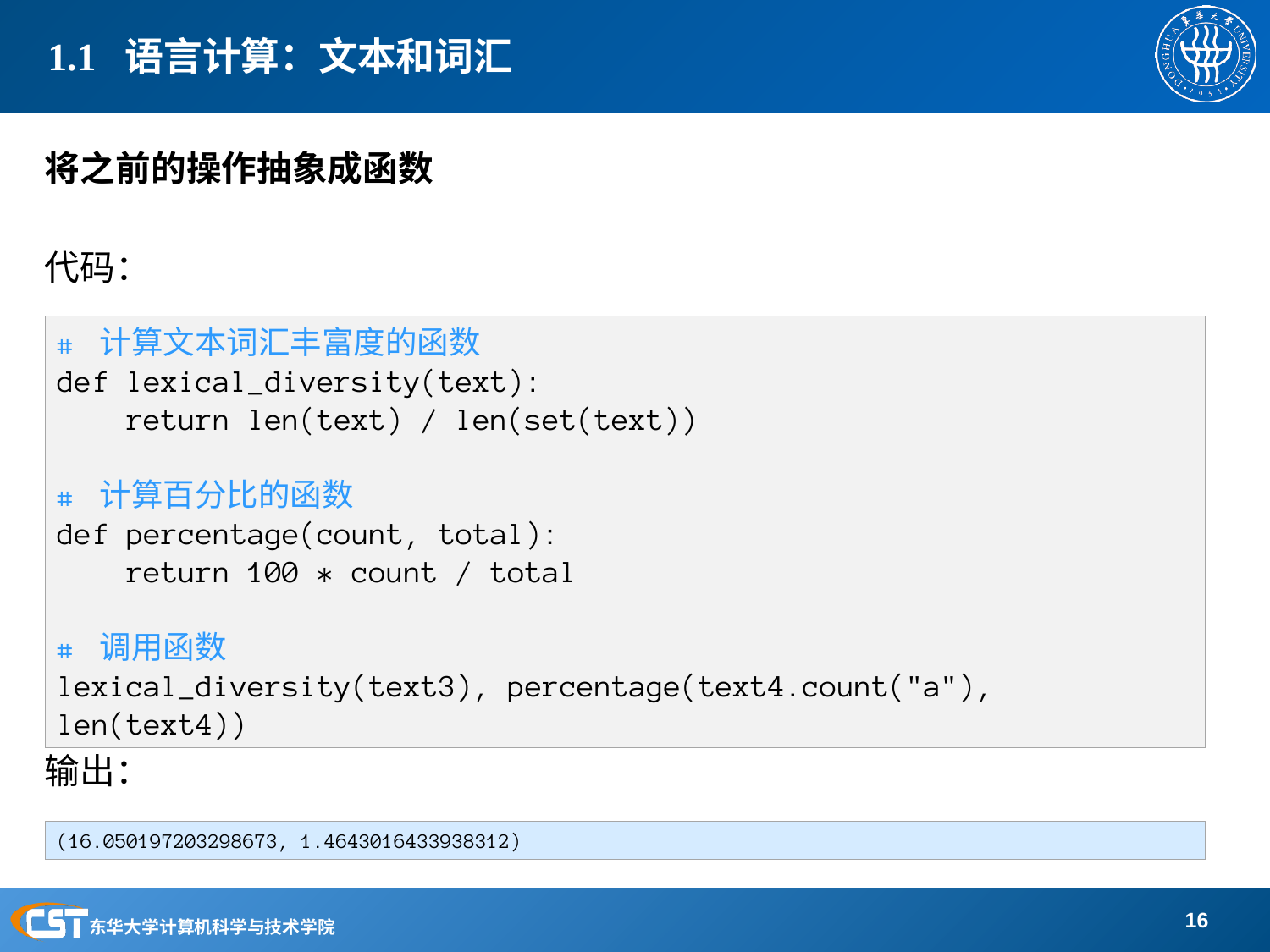

# 1.1  语言计算：文本和词汇
将之前的操作抽象成函数

代码：

输出：
# 计算文本词汇丰富度的函数
def lexical_diversity(text):
    return len(text) / len(set(text))

# 计算百分比的函数
def percentage(count, total):
    return 100 * count / total

# 调用函数
lexical_diversity(text3), percentage(text4.count("a"), len(text4))
(16.050197203298673, 1.4643016433938312)